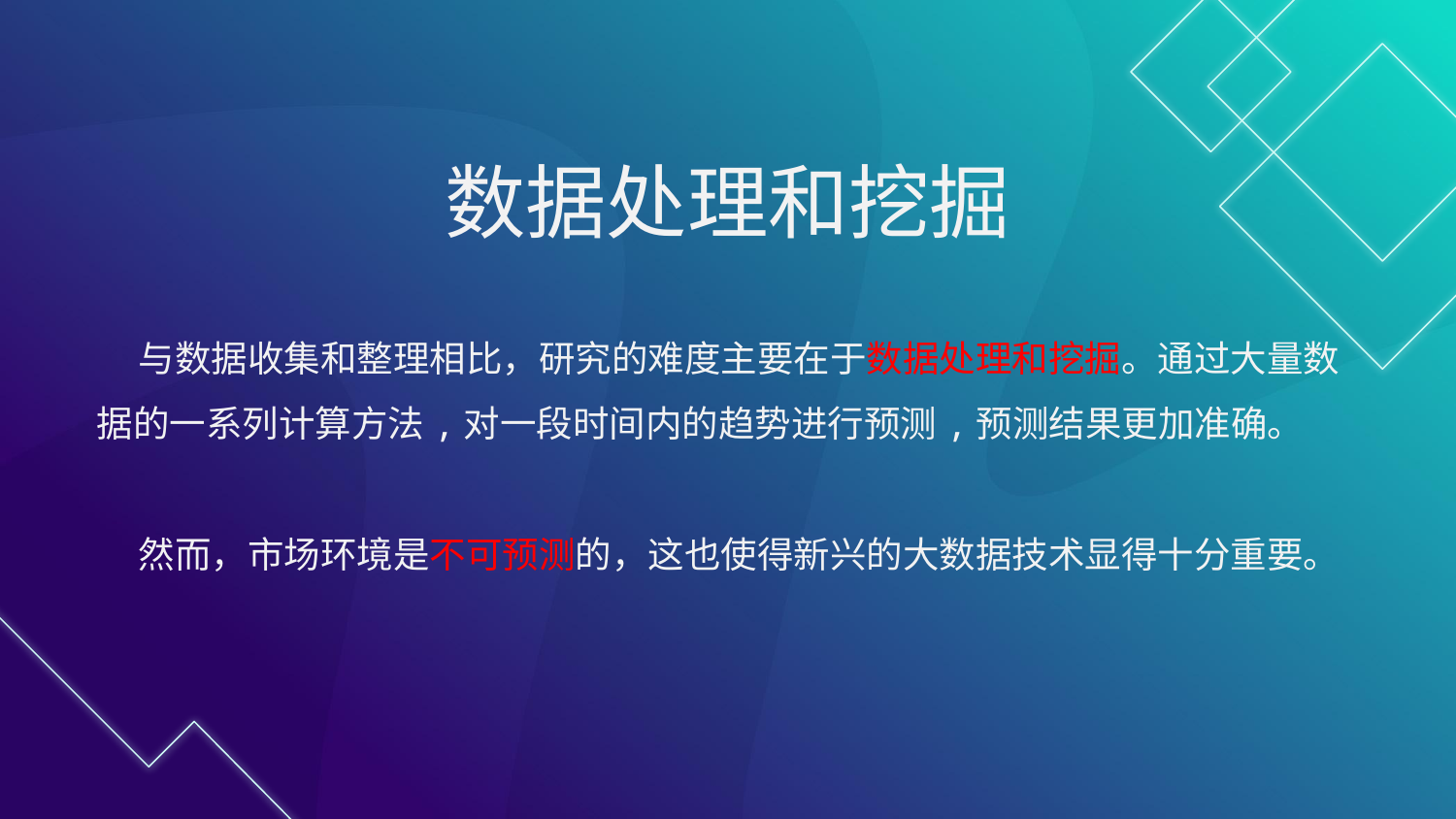

# 数据处理和挖掘
    与数据收集和整理相比，研究的难度主要在于数据处理和挖掘。通过大量数据的一系列计算方法,对一段时间内的趋势进行预测,预测结果更加准确。

    然而，市场环境是不可预测的，这也使得新兴的大数据技术显得十分重要。